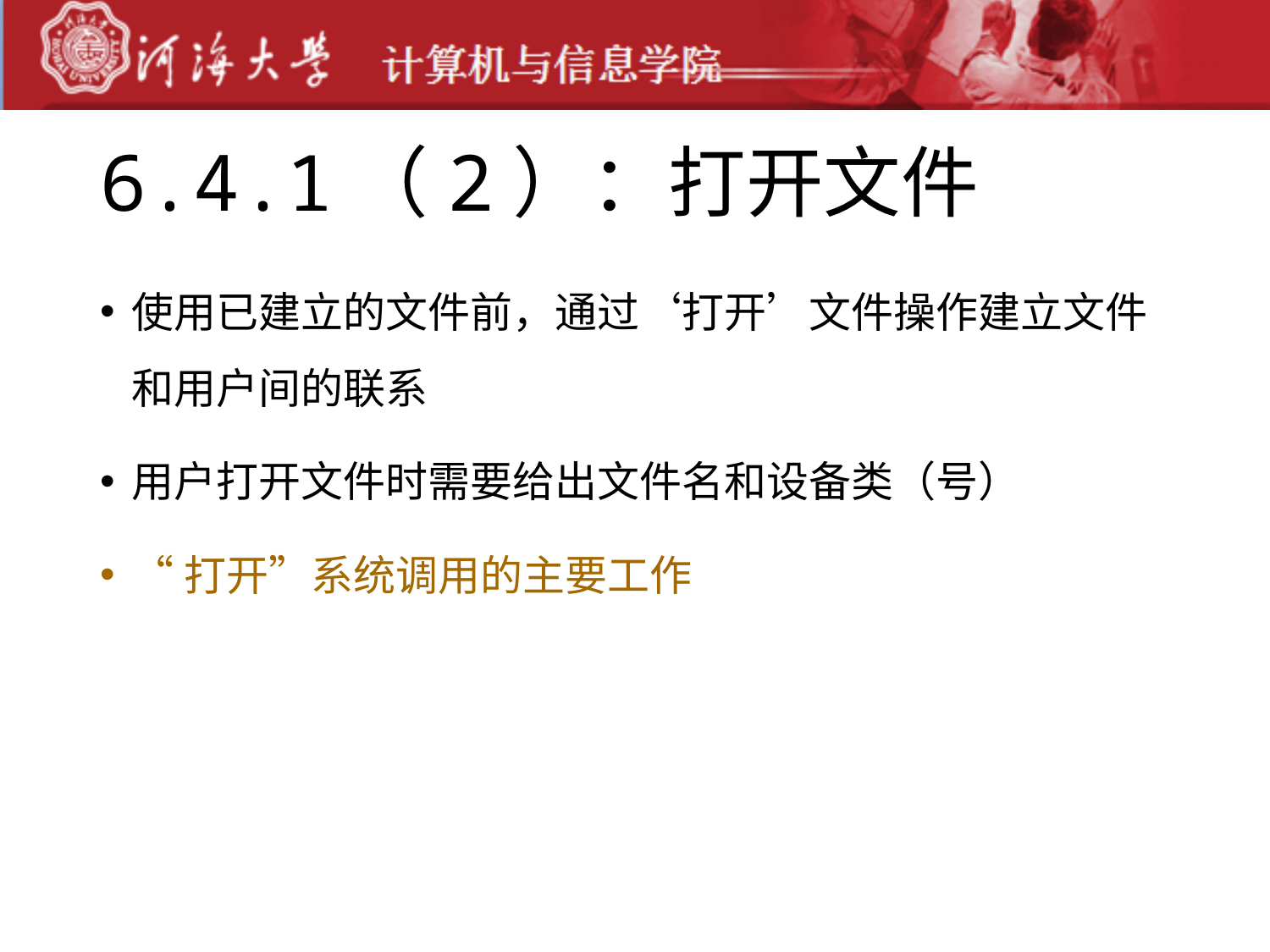

# 6.4.1（2）：打开文件
使用已建立的文件前，通过‘打开’文件操作建立文件和用户间的联系
用户打开文件时需要给出文件名和设备类（号）
“打开”系统调用的主要工作